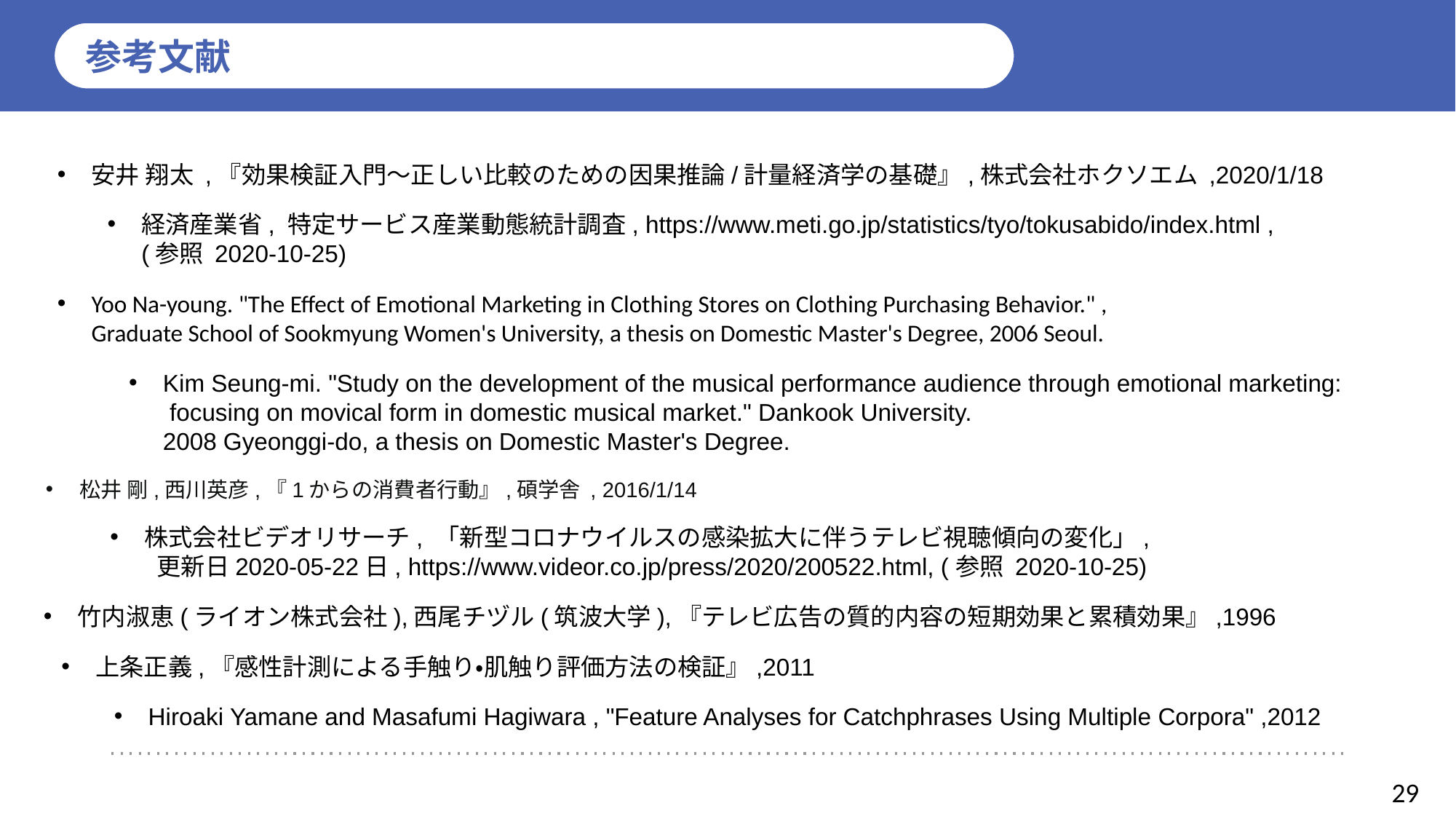

参考文献
安井 翔太 ,『効果検証入門〜正しい比較のための因果推論/計量経済学の基礎』,株式会社ホクソエム ,2020/1/18
経済産業省, 特定サービス産業動態統計調査, https://www.meti.go.jp/statistics/tyo/tokusabido/index.html ,
(参照 2020-10-25)
Yoo Na-young. "The Effect of Emotional Marketing in Clothing Stores on Clothing Purchasing Behavior." ,
Graduate School of Sookmyung Women's University, a thesis on Domestic Master's Degree, 2006 Seoul.
Kim Seung-mi. "Study on the development of the musical performance audience through emotional marketing:
 focusing on movical form in domestic musical market." Dankook University.
2008 Gyeonggi-do, a thesis on Domestic Master's Degree.
松井 剛,西川英彦,『1からの消費者行動』,碩学舎 , 2016/1/14
株式会社ビデオリサーチ, 「新型コロナウイルスの感染拡大に伴うテレビ視聴傾向の変化」,
 更新日2020-05-22日, https://www.videor.co.jp/press/2020/200522.html, (参照 2020-10-25)

竹内淑恵(ライオン株式会社),西尾チヅル(筑波大学),『テレビ広告の質的内容の短期効果と累積効果』,1996
上条正義,『感性計測による手触り・肌触り評価方法の検証』,2011
Hiroaki Yamane and Masafumi Hagiwara , "Feature Analyses for Catchphrases Using Multiple Corpora" ,2012
29